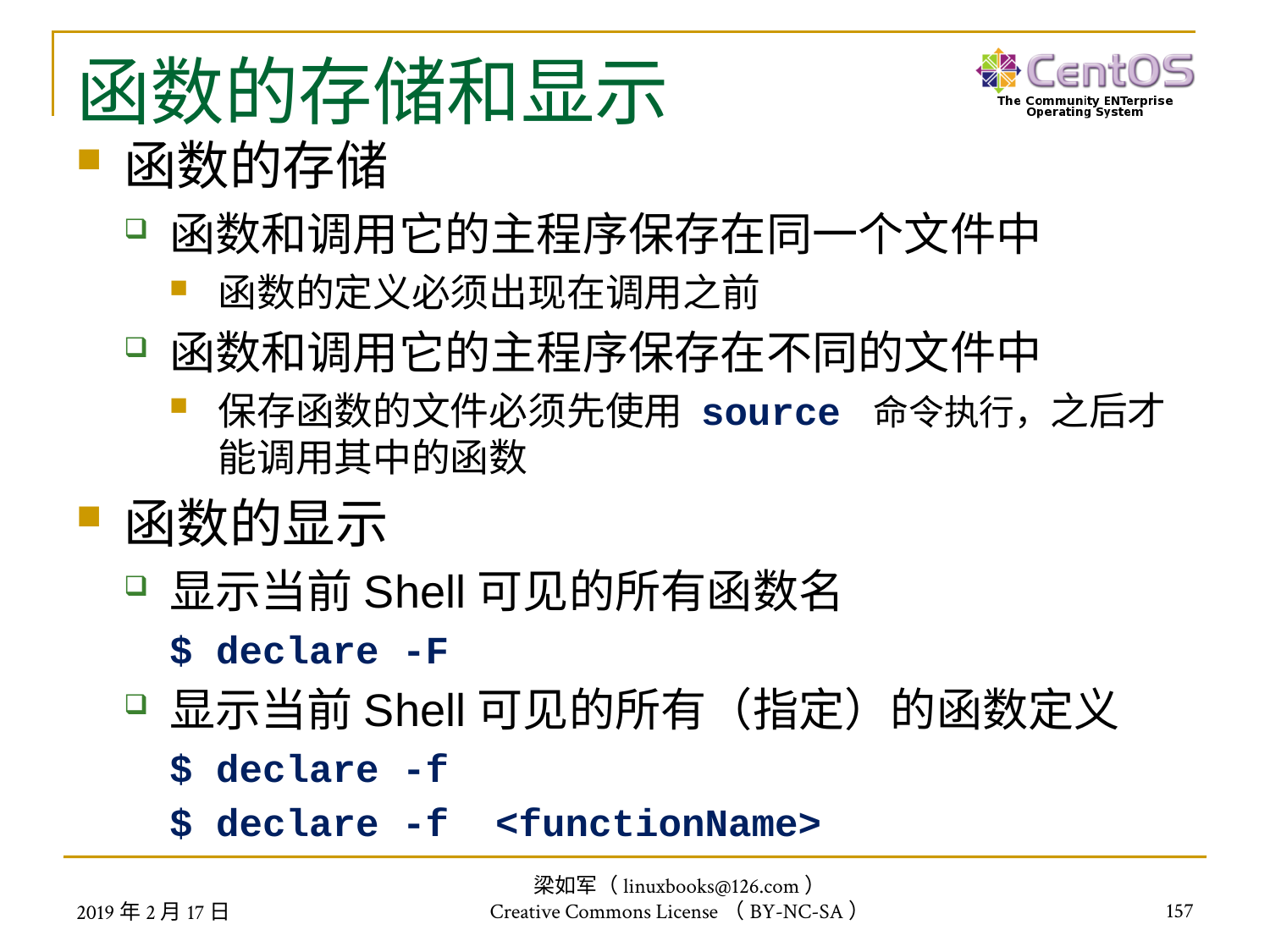

# 函数的存储和显示
函数的存储
函数和调用它的主程序保存在同一个文件中
函数的定义必须出现在调用之前
函数和调用它的主程序保存在不同的文件中
保存函数的文件必须先使用 source 命令执行，之后才能调用其中的函数
函数的显示
显示当前Shell可见的所有函数名
$ declare -F
显示当前Shell可见的所有（指定）的函数定义
$ declare -f
$ declare -f  <functionName>
梁如军（linuxbooks@126.com）
Creative Commons License（BY-NC-SA）
2019年2月17日
157